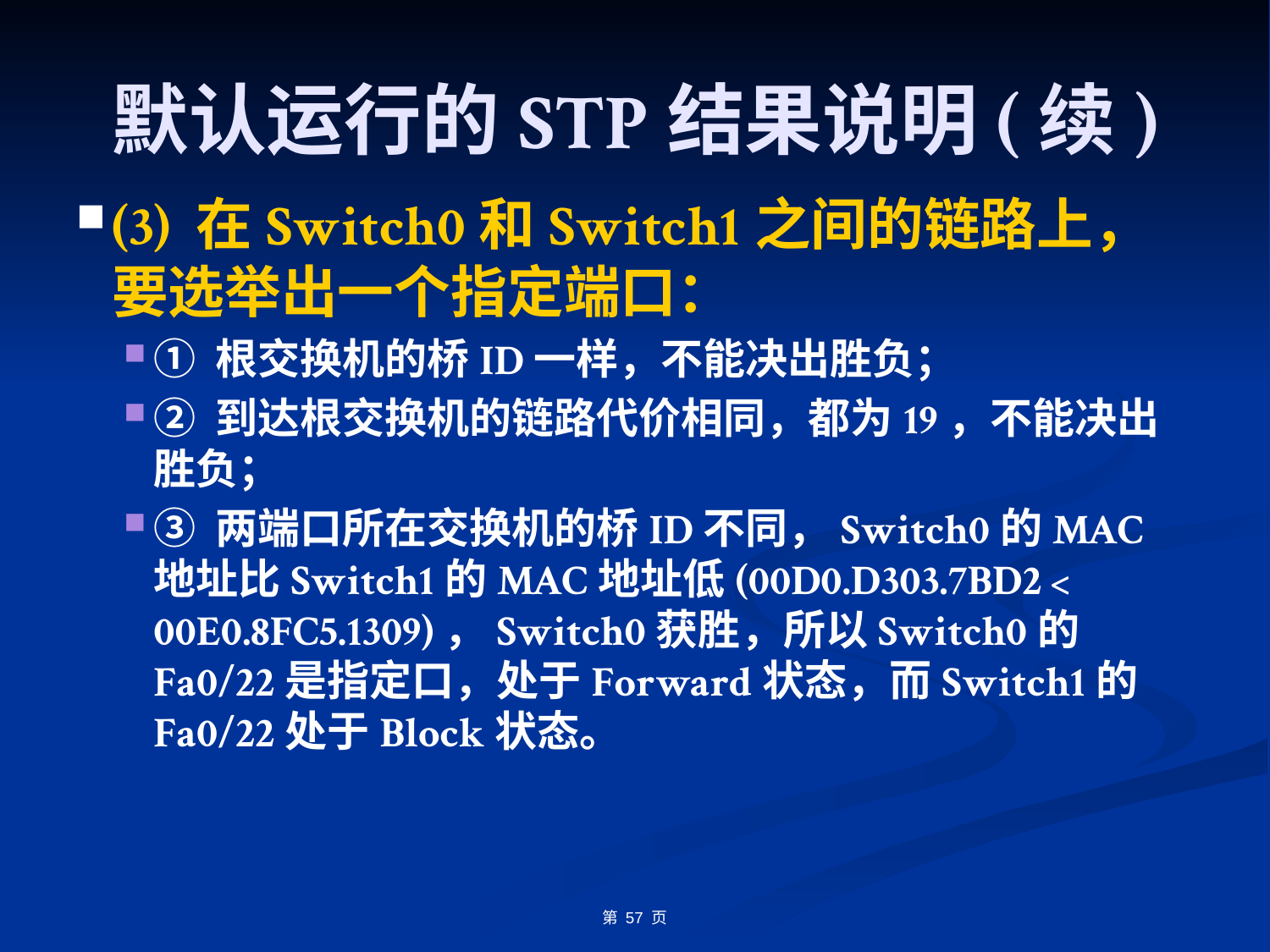

# 默认运行的STP结果说明(续)
(3) 在Switch0和Switch1之间的链路上，要选举出一个指定端口：
① 根交换机的桥ID一样，不能决出胜负；
② 到达根交换机的链路代价相同，都为19，不能决出胜负；
③ 两端口所在交换机的桥ID不同，Switch0的MAC地址比Switch1的MAC地址低(00D0.D303.7BD2 < 00E0.8FC5.1309)，Switch0获胜，所以Switch0的Fa0/22是指定口，处于Forward状态，而Switch1的Fa0/22处于Block状态。
第 57 页